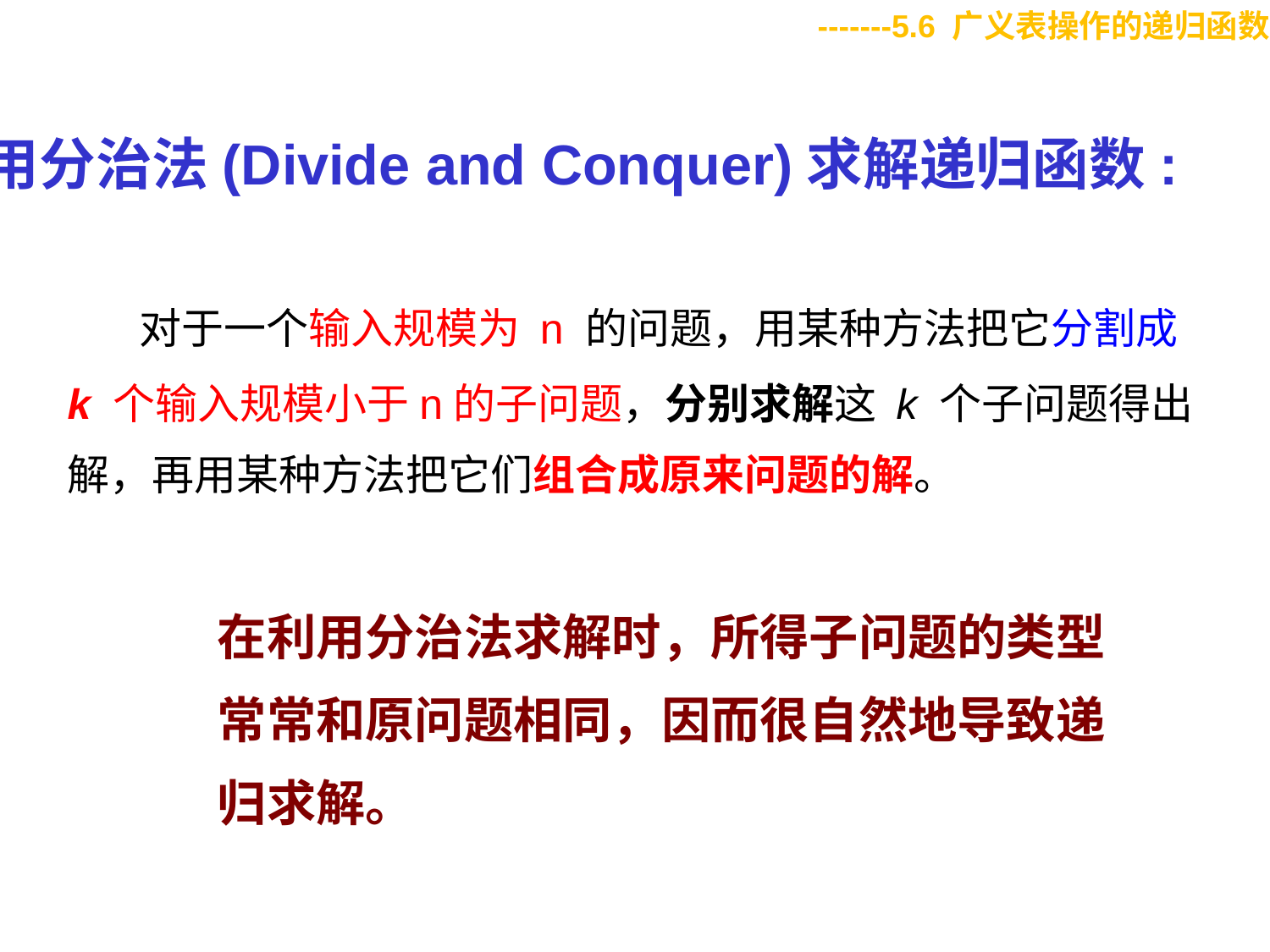

-------5.6 广义表操作的递归函数

 用分治法(Divide and Conquer)求解递归函数:

    对于一个输入规模为 n 的问题，用某种方法把它分割成  k 个输入规模小于n的子问题，分别求解这 k 个子问题得出解，再用某种方法把它们组合成原来问题的解。
在利用分治法求解时，所得子问题的类型常常和原问题相同，因而很自然地导致递归求解。